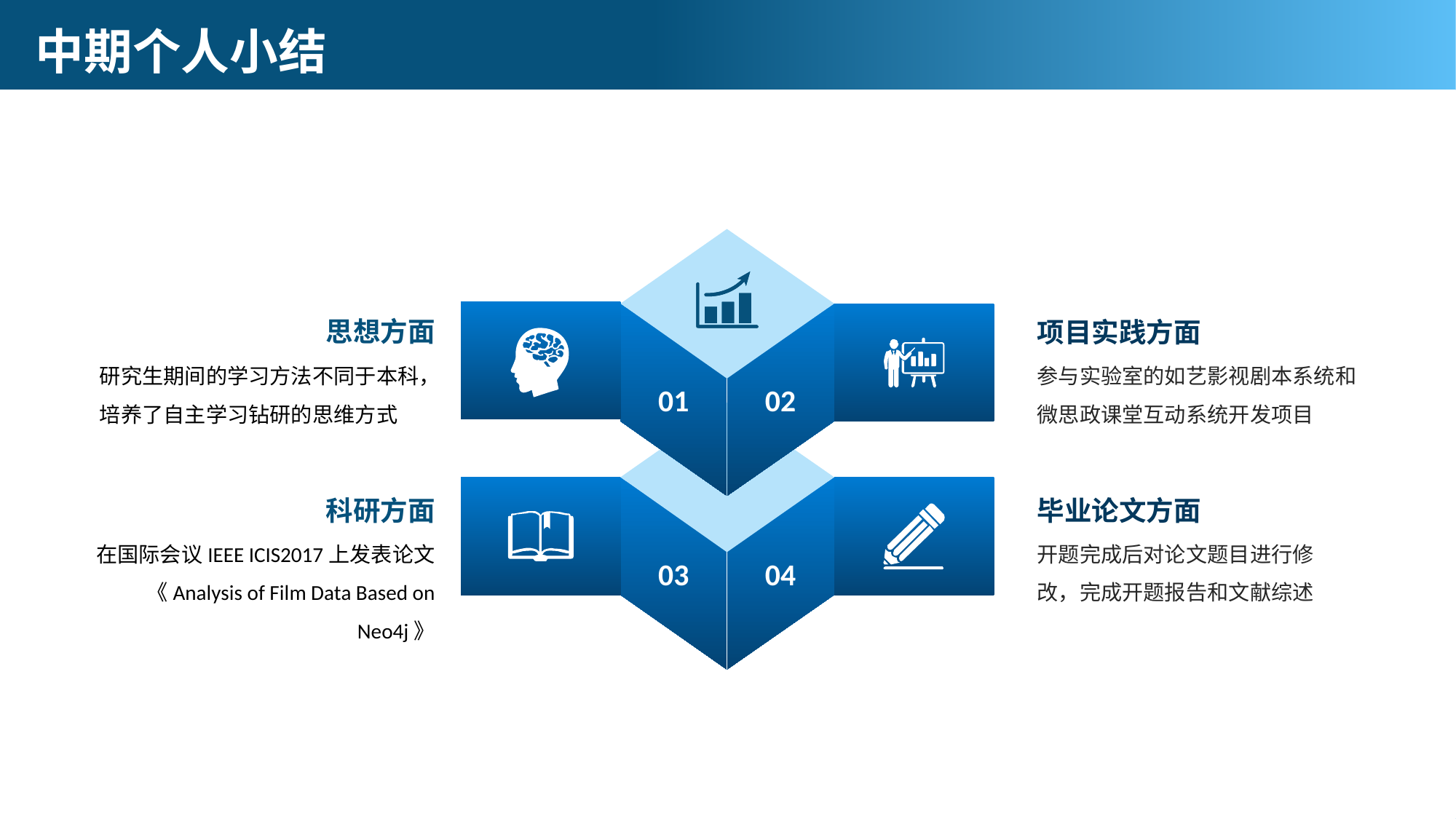

# 中期个人小结

01
02

思想方面
研究生期间的学习方法不同于本科，培养了自主学习钻研的思维方式
项目实践方面
参与实验室的如艺影视剧本系统和微思政课堂互动系统开发项目

03
04

科研方面
在国际会议IEEE ICIS2017上发表论文《Analysis of Film Data Based on Neo4j》
毕业论文方面
开题完成后对论文题目进行修改，完成开题报告和文献综述